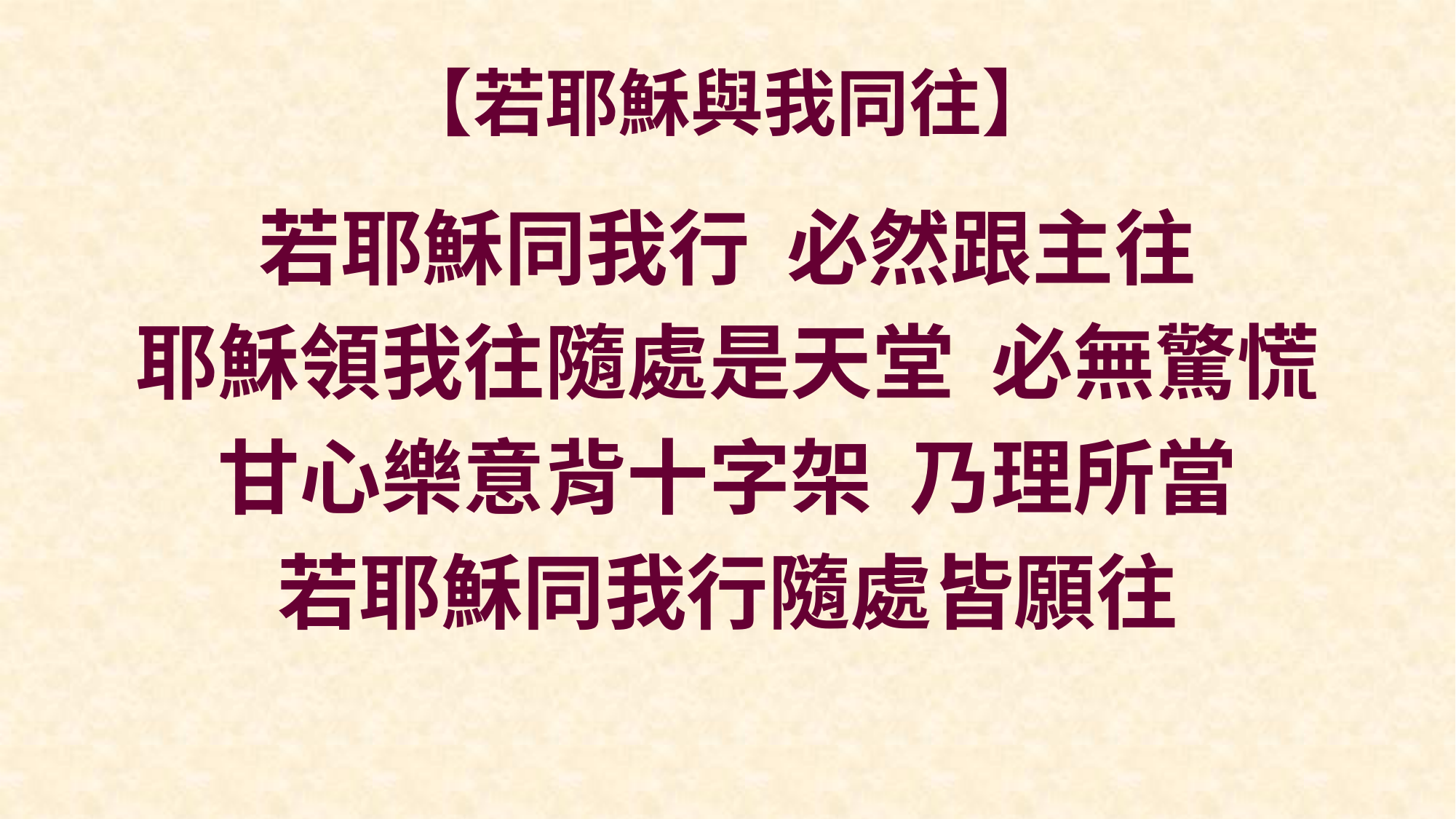

# 【若耶穌與我同往】
若耶穌同我行  必然跟主往
耶穌領我往隨處是天堂  必無驚慌
甘心樂意背十字架  乃理所當
若耶穌同我行隨處皆願往